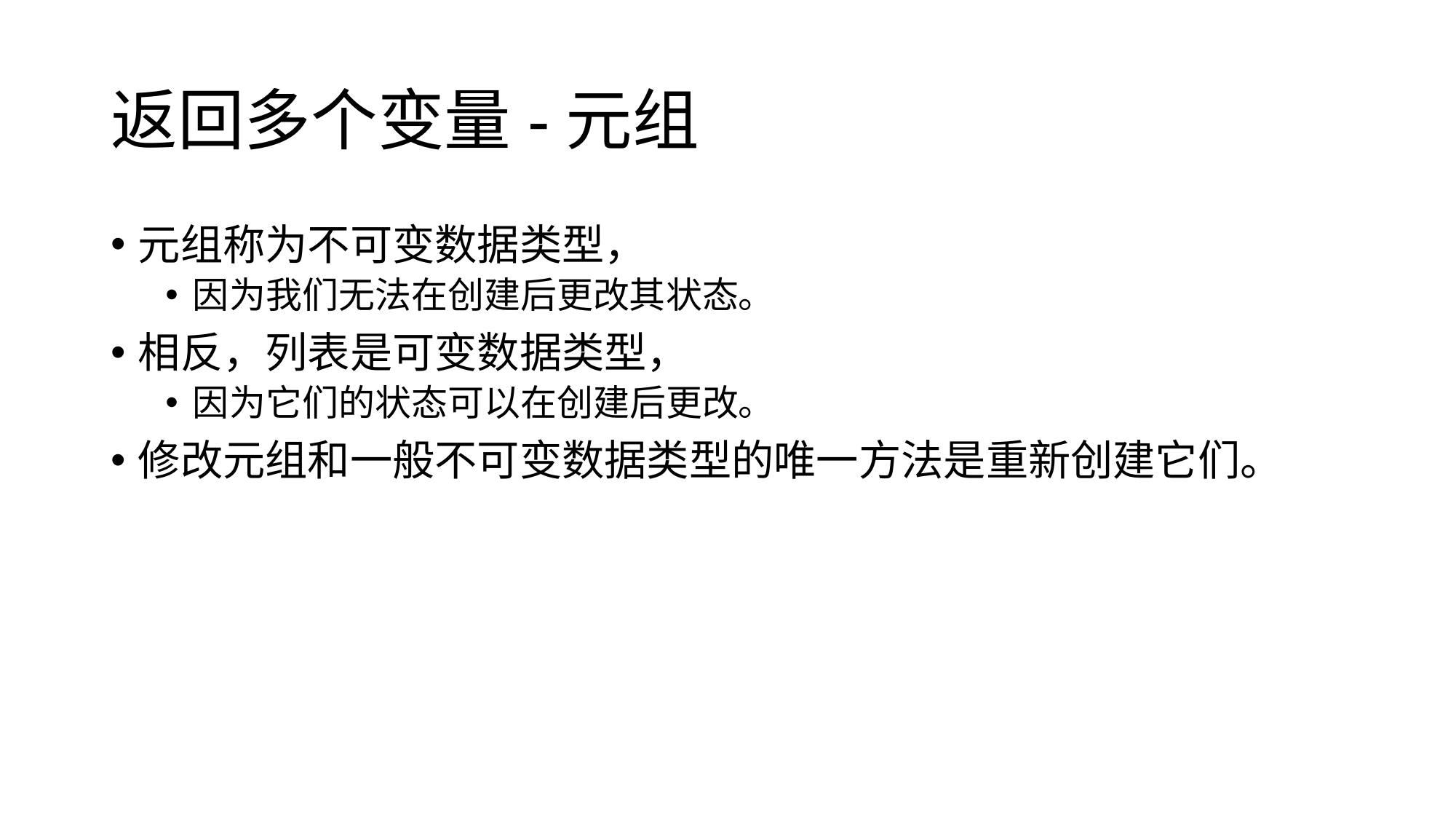

# 返回多个变量-元组
元组称为不可变数据类型，
因为我们无法在创建后更改其状态。
相反，列表是可变数据类型，
因为它们的状态可以在创建后更改。
修改元组和一般不可变数据类型的唯一方法是重新创建它们。